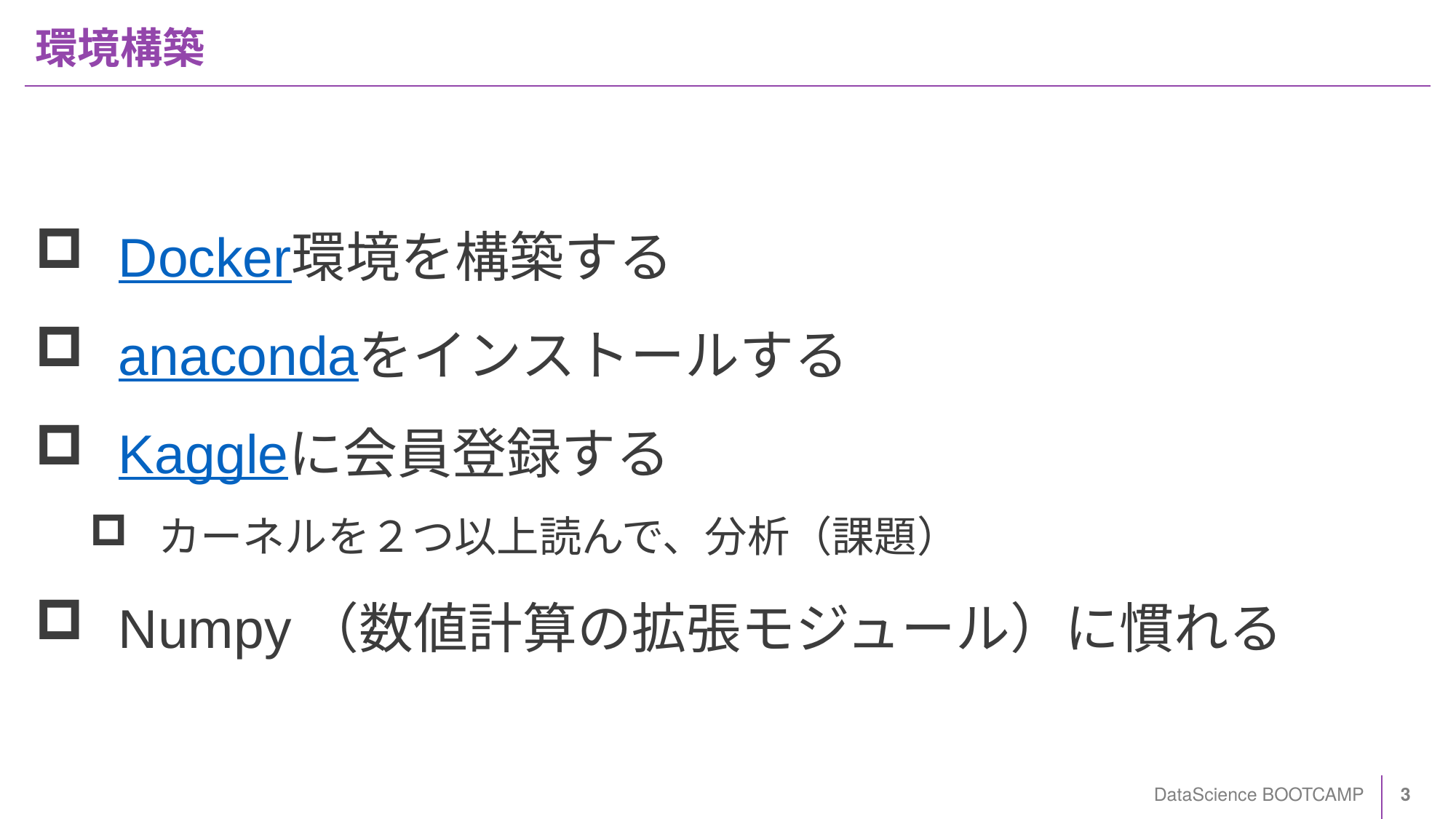

# 環境構築
 Docker環境を構築する
 anacondaをインストールする
 Kaggleに会員登録する
カーネルを２つ以上読んで、分析（課題）
 Numpy（数値計算の拡張モジュール）に慣れる
DataScience BOOTCAMP
3